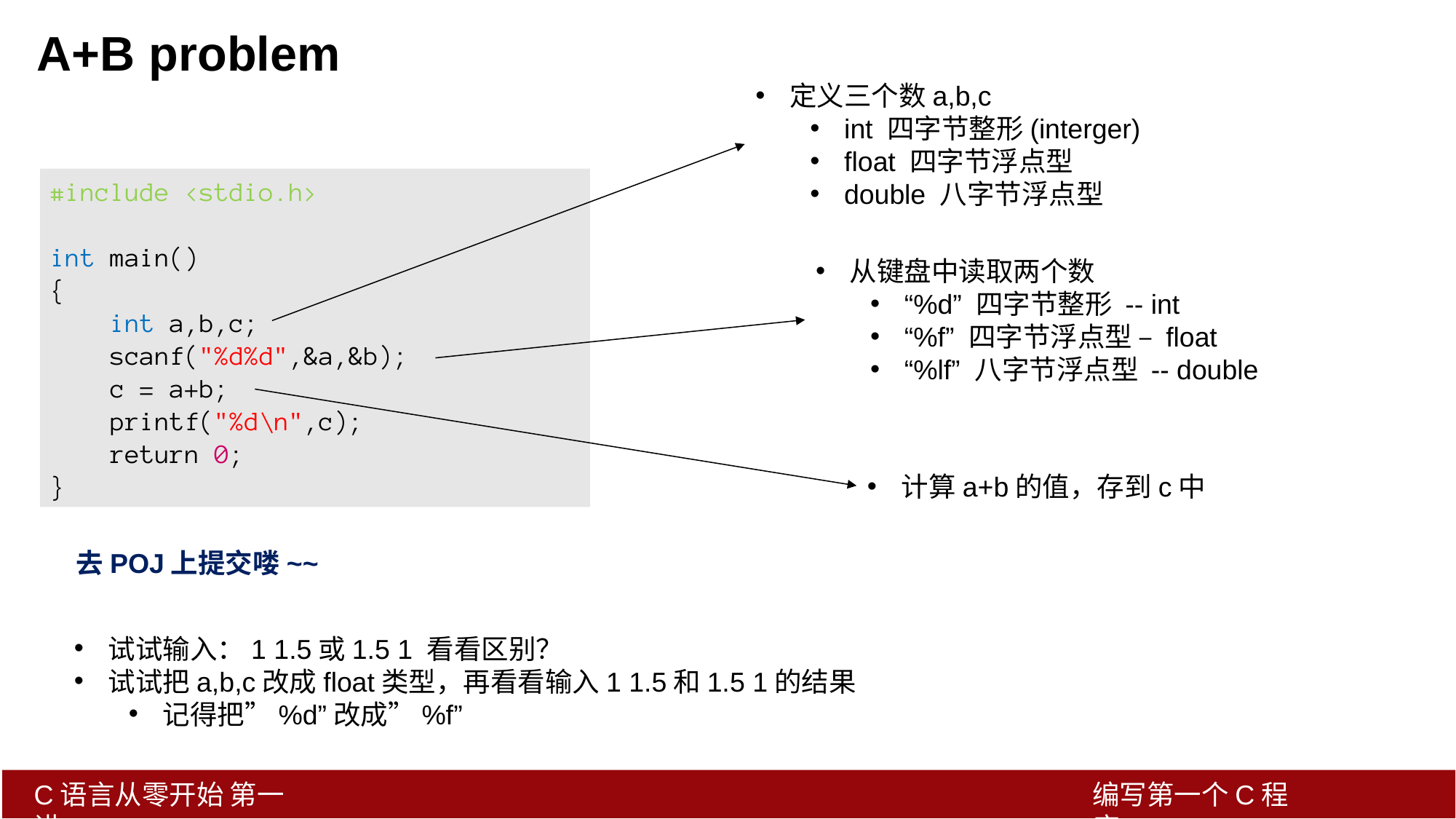

# A+B problem
定义三个数a,b,c
int 四字节整形(interger)
float 四字节浮点型
double 八字节浮点型
#include <stdio.h>

int main()
{
    int a,b,c;
    scanf("%d%d",&a,&b);
    c = a+b;
    printf("%d\n",c);
    return 0;
}
从键盘中读取两个数
“%d” 四字节整形 -- int
“%f” 四字节浮点型 – float
“%lf” 八字节浮点型 -- double
计算a+b的值，存到c中
去POJ上提交喽~~
试试输入：1 1.5或1.5 1 看看区别？
试试把a,b,c改成float类型，再看看输入1 1.5和1.5 1的结果
记得把”%d”改成”%f”